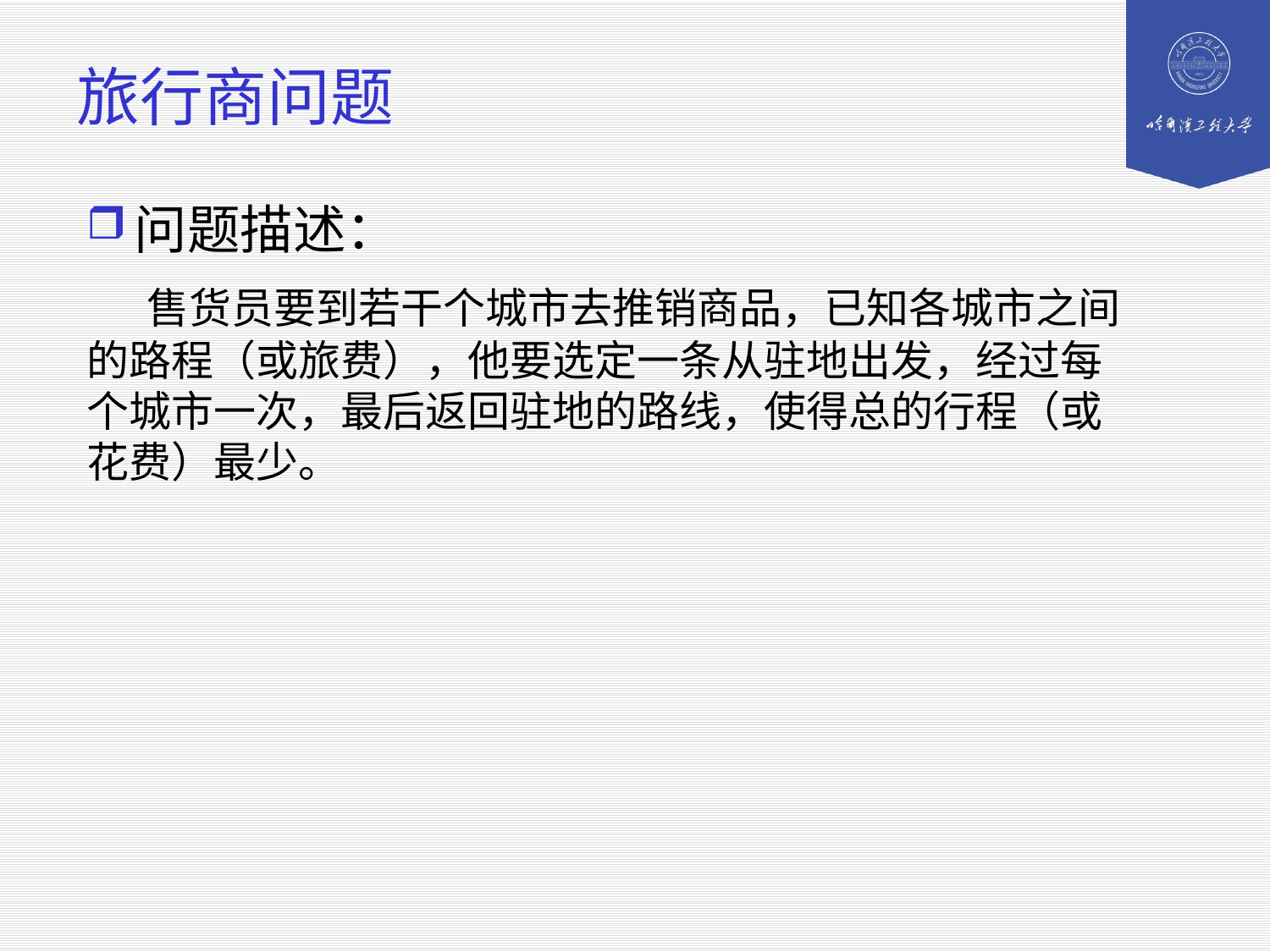

# 旅行商问题
问题描述：
    售货员要到若干个城市去推销商品，已知各城市之间的路程（或旅费），他要选定一条从驻地出发，经过每个城市一次，最后返回驻地的路线，使得总的行程（或花费）最少。